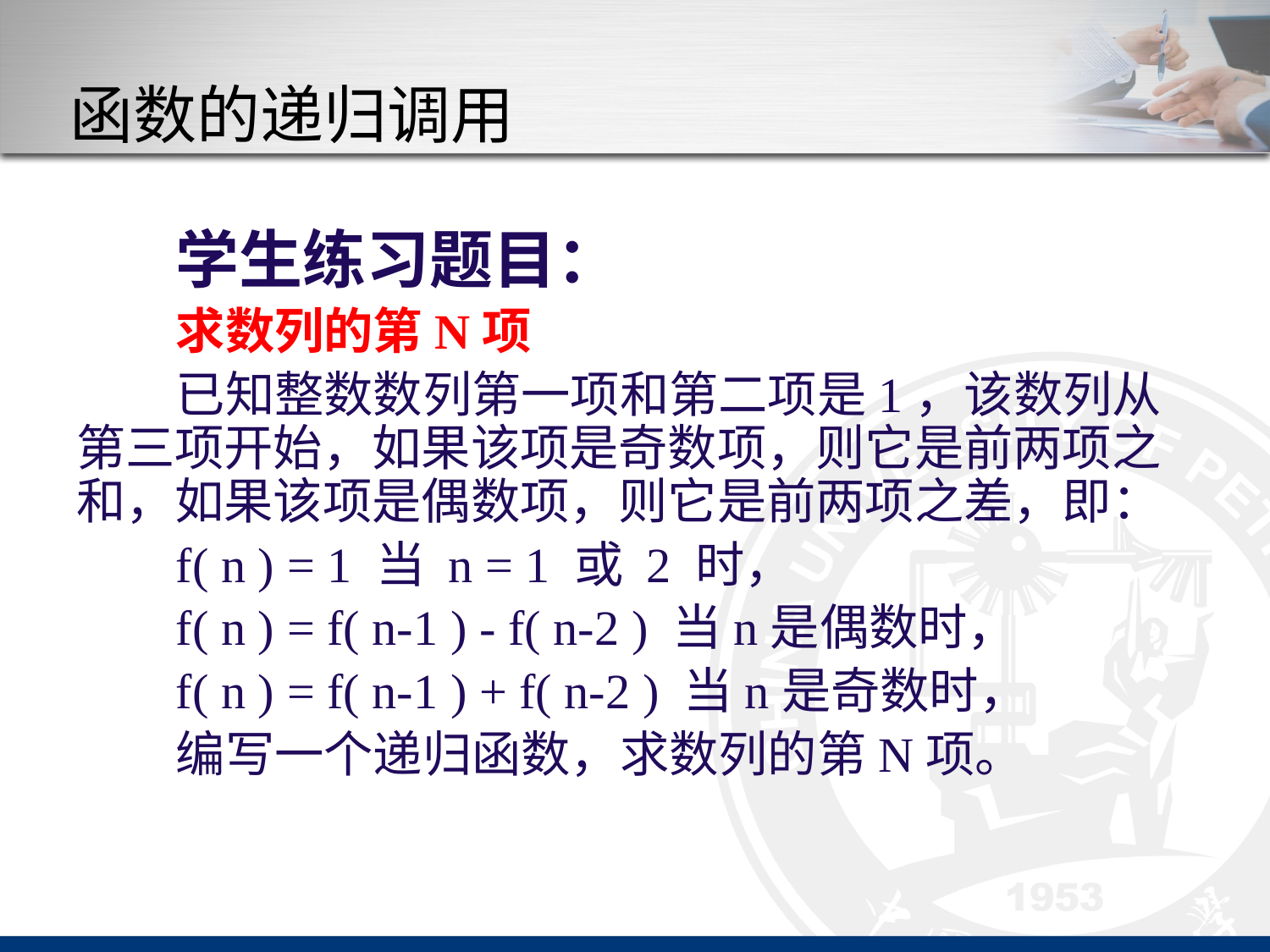

# 函数的递归调用
学生练习题目：
求数列的第N项
已知整数数列第一项和第二项是1，该数列从第三项开始，如果该项是奇数项，则它是前两项之和，如果该项是偶数项，则它是前两项之差，即：
f( n ) = 1 当 n = 1 或 2 时，
f( n ) = f( n-1 ) - f( n-2 ) 当n是偶数时，
f( n ) = f( n-1 ) + f( n-2 ) 当n是奇数时，
编写一个递归函数，求数列的第N项。